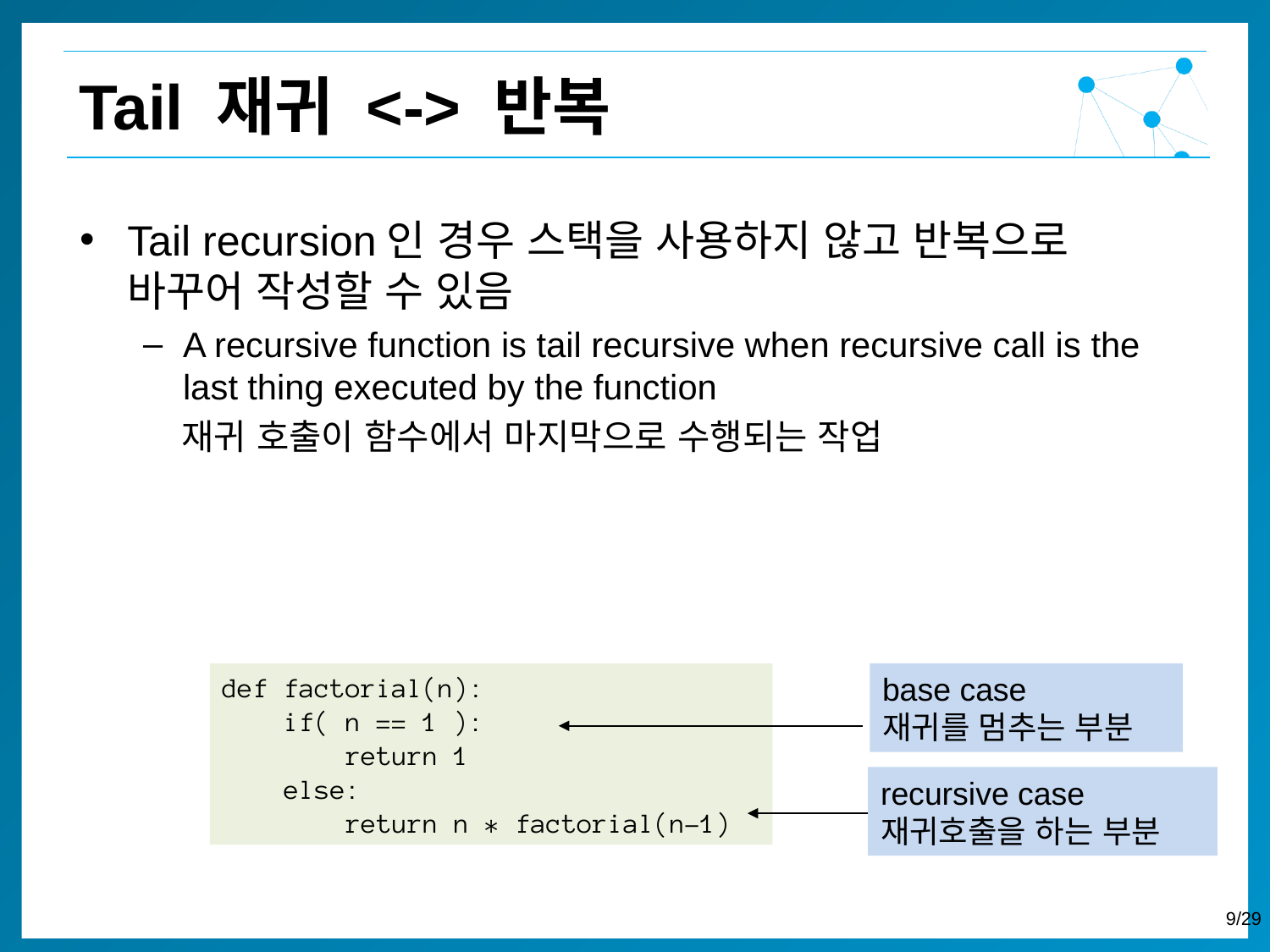

Tail 재귀 <-> 반복
Tail recursion인 경우 스택을 사용하지 않고 반복으로 바꾸어 작성할 수 있음
A recursive function is tail recursive when recursive call is the last thing executed by the function
   재귀 호출이 함수에서 마지막으로 수행되는 작업

def factorial(n):
    if( n == 1 ):
        return 1
    else:
        return n * factorial(n-1)
base case
재귀를 멈추는 부분
recursive case
재귀호출을 하는 부분